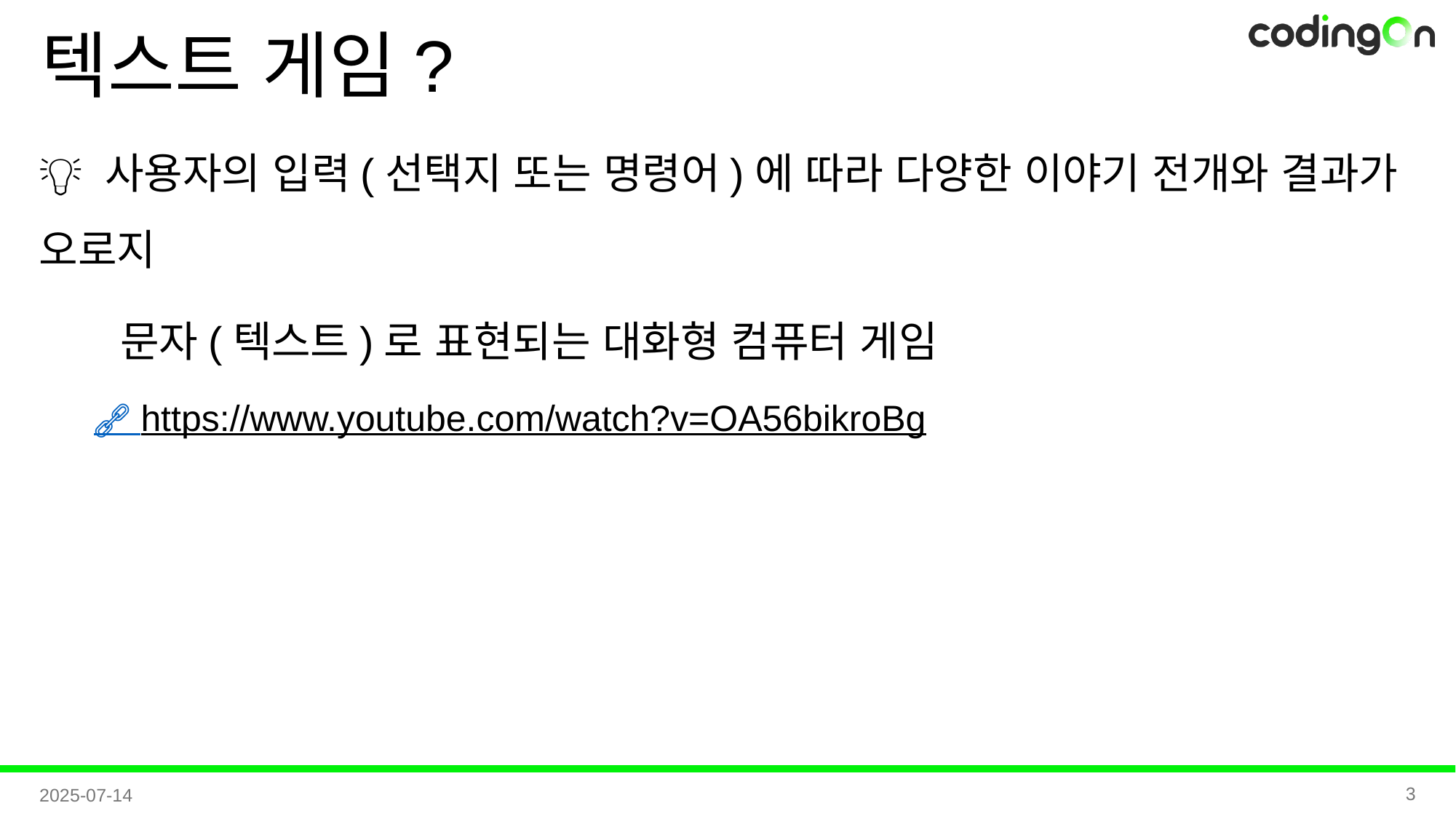

# 텍스트 게임?
💡 사용자의 입력(선택지 또는 명령어)에 따라 다양한 이야기 전개와 결과가 오로지
      문자(텍스트)로 표현되는 대화형 컴퓨터 게임
🔗 https://www.youtube.com/watch?v=OA56bikroBg
3
2025-07-14